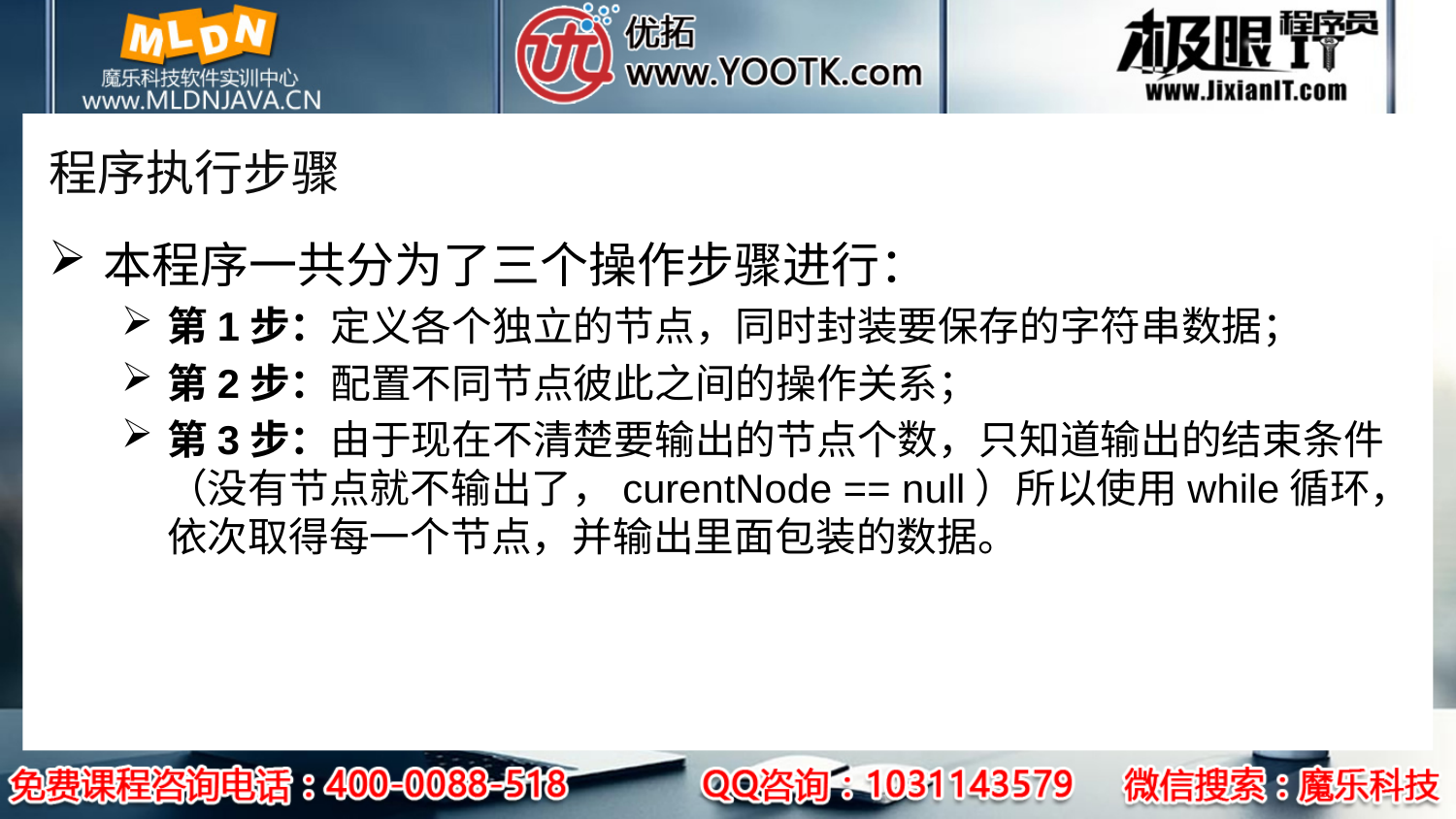

# 程序执行步骤
本程序一共分为了三个操作步骤进行：
第1步：定义各个独立的节点，同时封装要保存的字符串数据；
第2步：配置不同节点彼此之间的操作关系；
第3步：由于现在不清楚要输出的节点个数，只知道输出的结束条件（没有节点就不输出了，curentNode == null）所以使用while循环，依次取得每一个节点，并输出里面包装的数据。